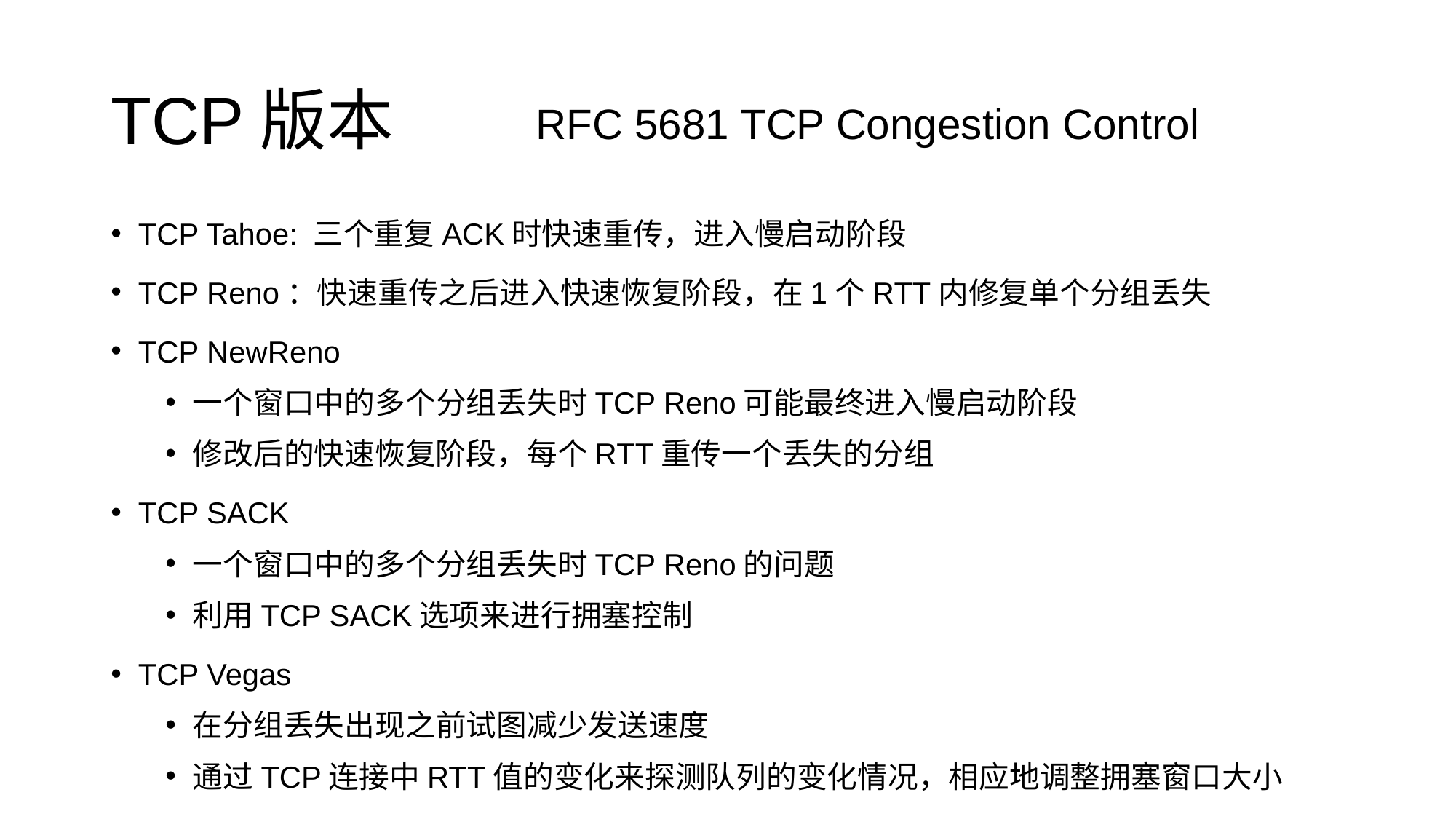

# TCP版本
RFC 5681 TCP Congestion Control
TCP Tahoe: 三个重复ACK时快速重传，进入慢启动阶段
TCP Reno：快速重传之后进入快速恢复阶段，在1个RTT内修复单个分组丢失
TCP NewReno
一个窗口中的多个分组丢失时TCP Reno可能最终进入慢启动阶段
修改后的快速恢复阶段，每个RTT重传一个丢失的分组
TCP SACK
一个窗口中的多个分组丢失时TCP Reno的问题
利用TCP SACK选项来进行拥塞控制
TCP Vegas
在分组丢失出现之前试图减少发送速度
通过TCP连接中RTT值的变化来探测队列的变化情况，相应地调整拥塞窗口大小